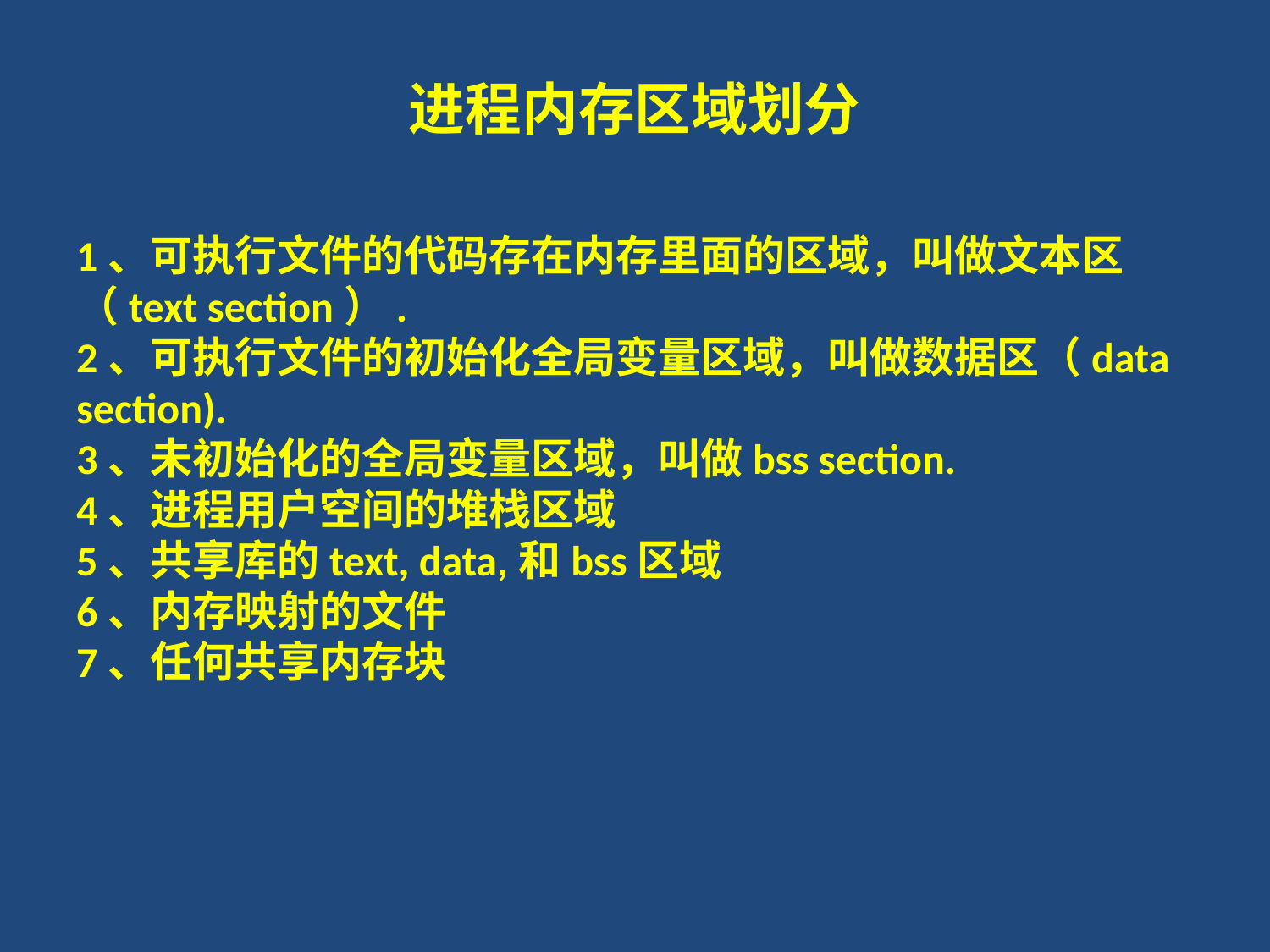

# 进程内存区域划分
1、可执行文件的代码存在内存里面的区域，叫做文本区（text section）.
2、可执行文件的初始化全局变量区域，叫做数据区（data section).
3、未初始化的全局变量区域，叫做bss section.
4、进程用户空间的堆栈区域
5、共享库的text, data,和bss区域
6、内存映射的文件
7、任何共享内存块